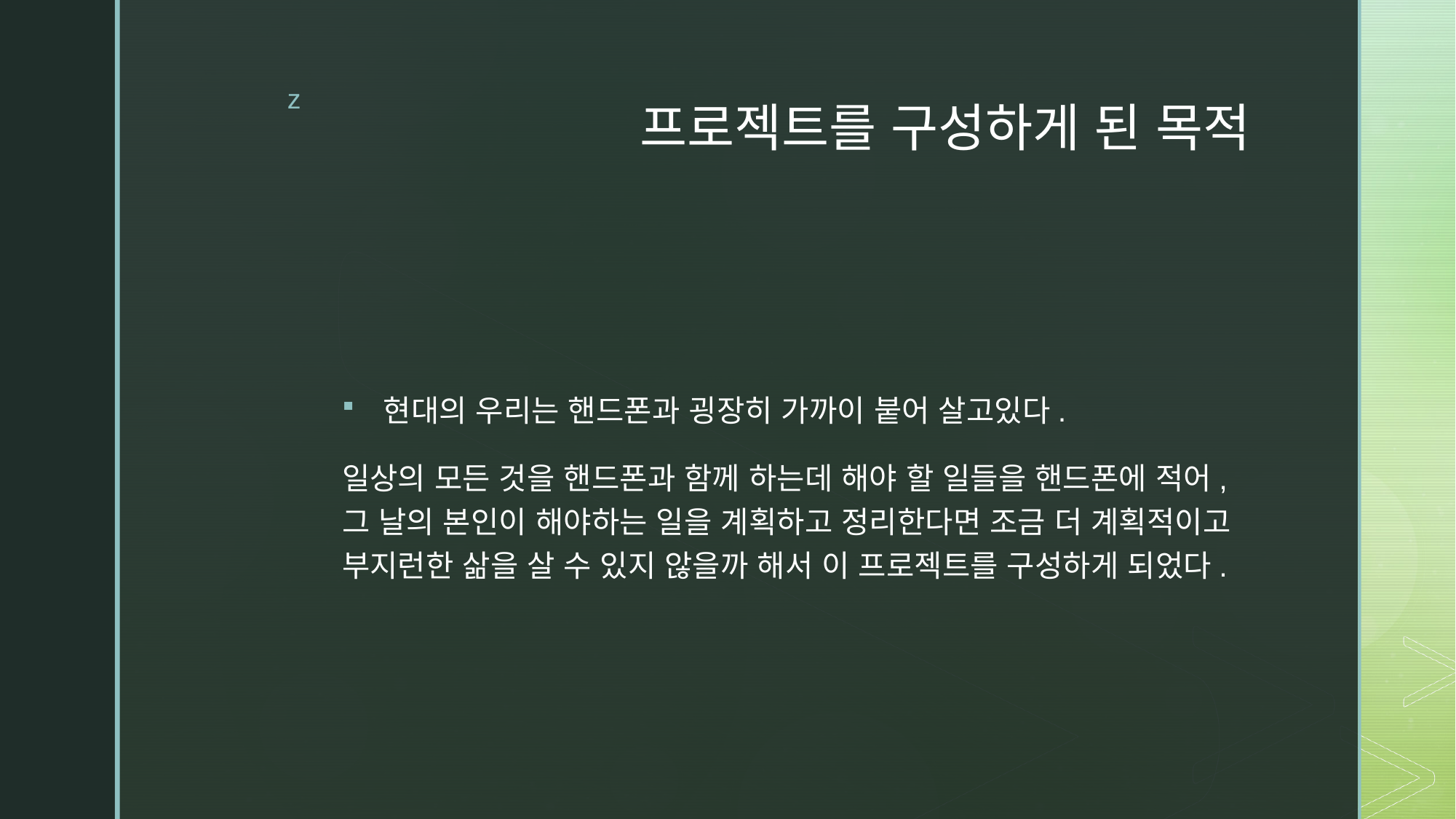

# 프로젝트를 구성하게 된 목적
현대의 우리는 핸드폰과 굉장히 가까이 붙어 살고있다.
일상의 모든 것을 핸드폰과 함께 하는데 해야 할 일들을 핸드폰에 적어, 그 날의 본인이 해야하는 일을 계획하고 정리한다면 조금 더 계획적이고 부지런한 삶을 살 수 있지 않을까 해서 이 프로젝트를 구성하게 되었다.